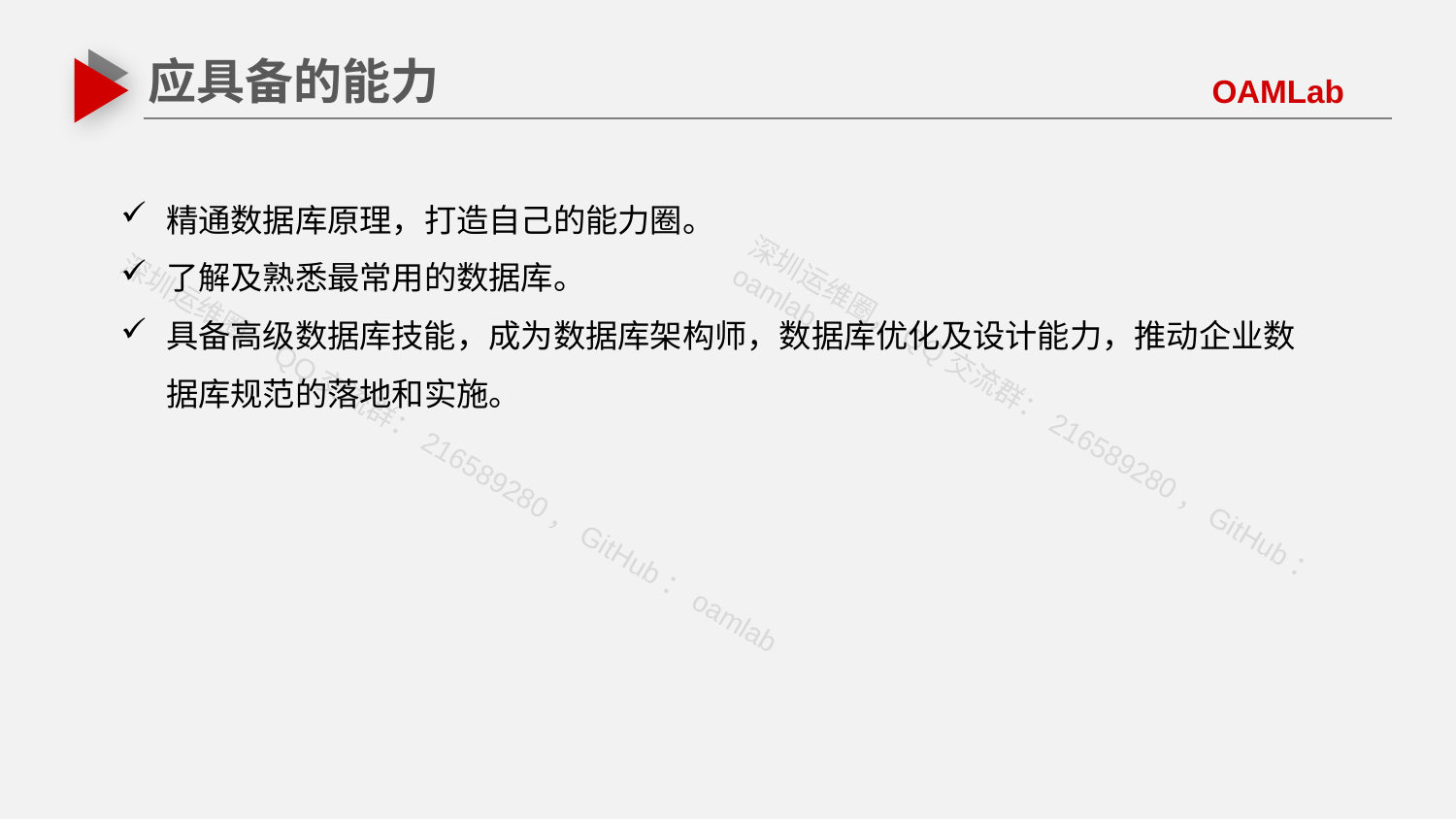

应具备的能力
精通数据库原理，打造自己的能力圈。
了解及熟悉最常用的数据库。
具备高级数据库技能，成为数据库架构师，数据库优化及设计能力，推动企业数据库规范的落地和实施。